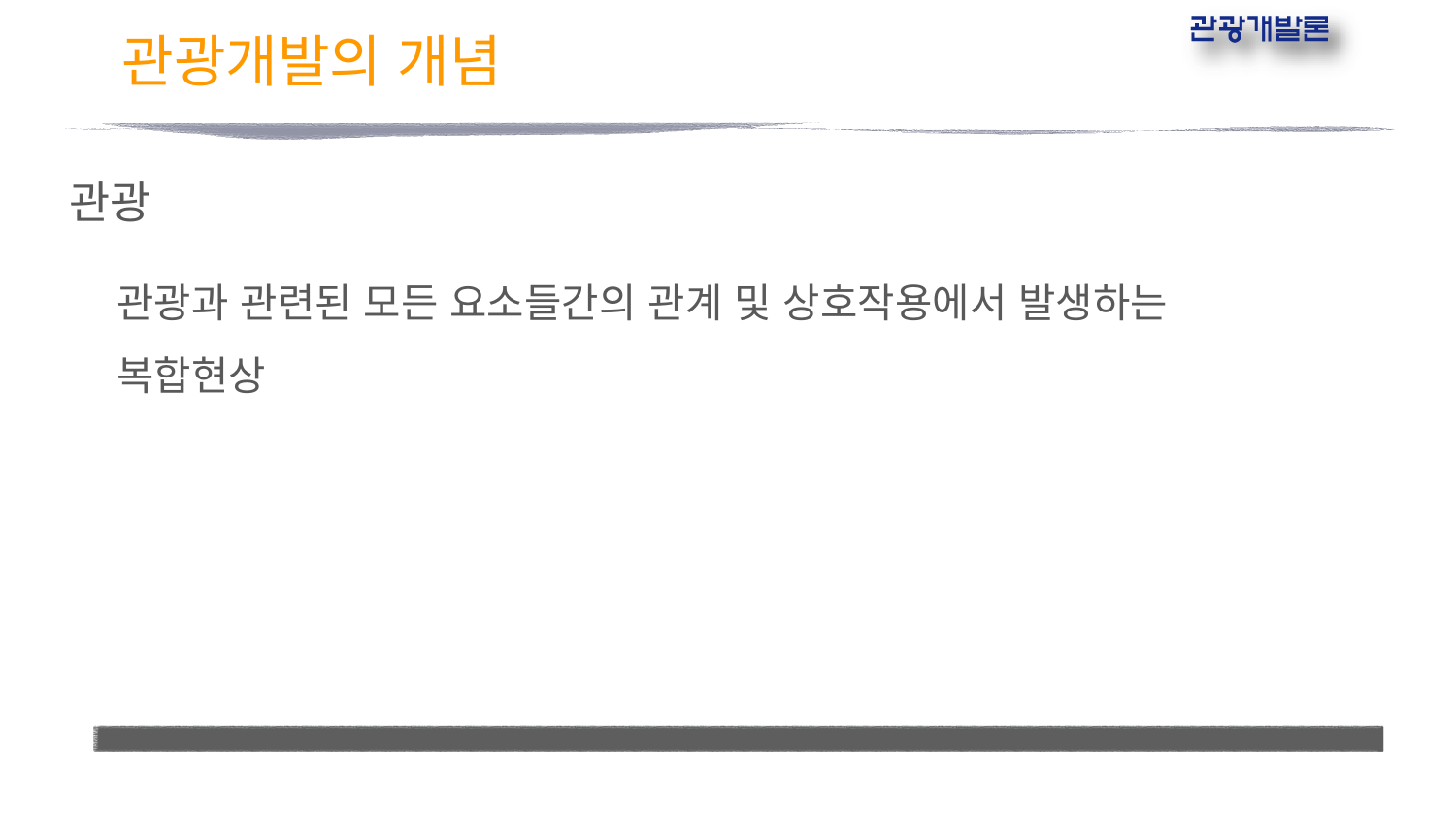

# 관광개발의 개념
관광
관광과 관련된 모든 요소들간의 관계 및 상호작용에서 발생하는
복합현상